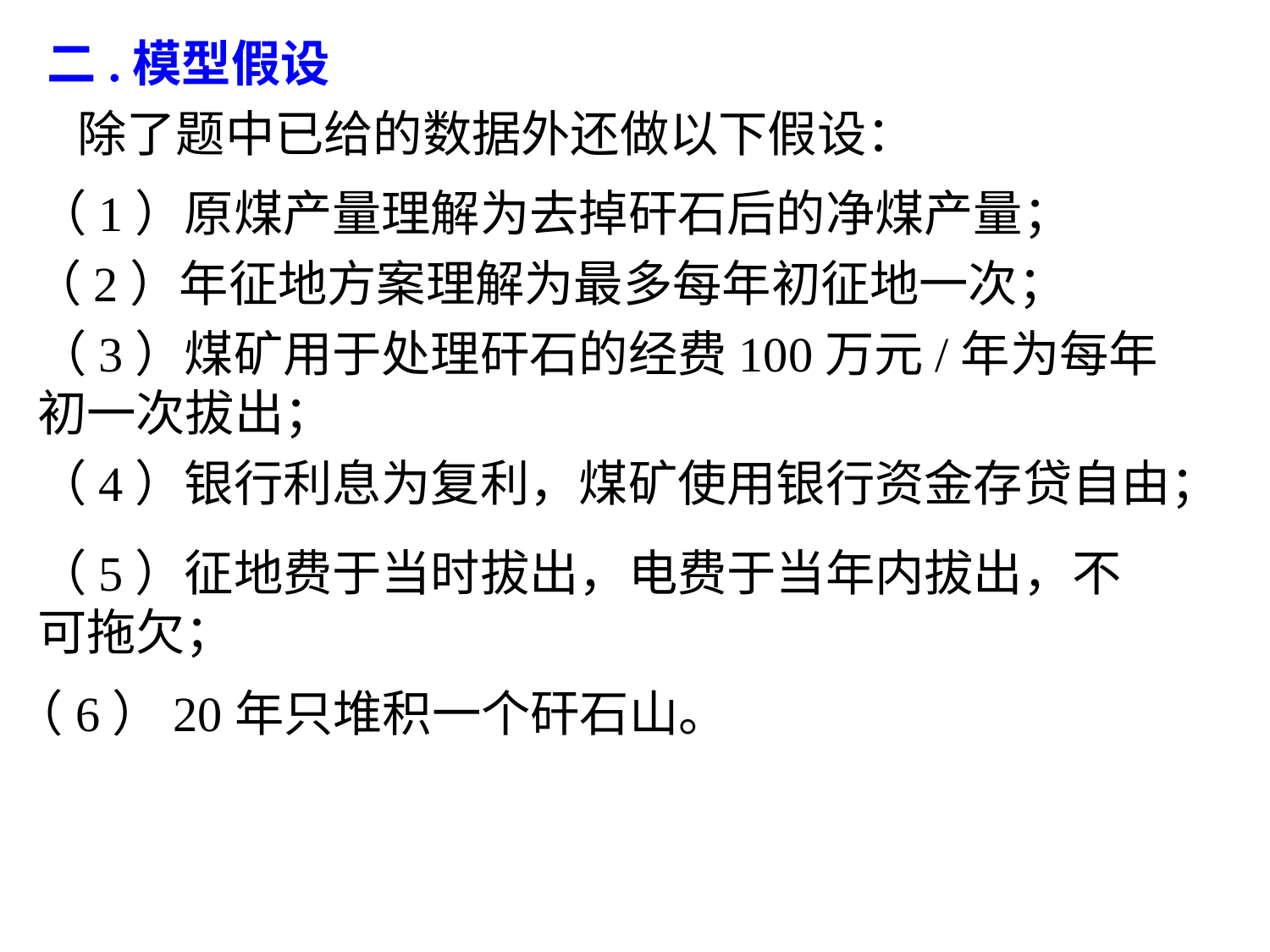

二.模型假设
除了题中已给的数据外还做以下假设：
（1）原煤产量理解为去掉矸石后的净煤产量；
（2）年征地方案理解为最多每年初征地一次；
（3）煤矿用于处理矸石的经费100万元/年为每年初一次拔出；
（4）银行利息为复利，煤矿使用银行资金存贷自由；
（5）征地费于当时拔出，电费于当年内拔出，不可拖欠；
（6）20年只堆积一个矸石山。